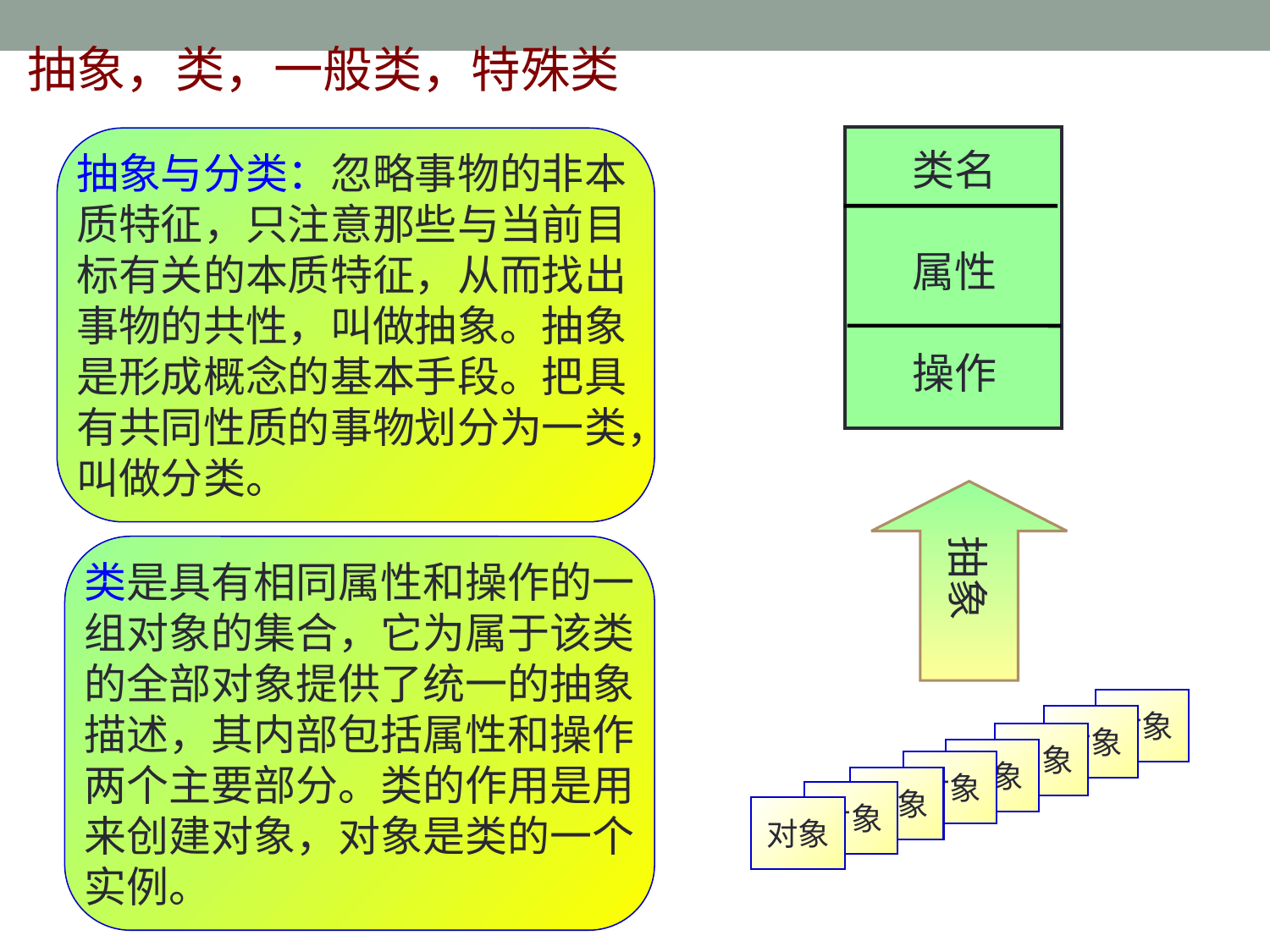

抽象，类，一般类，特殊类

类名

属性

操作

抽象
抽象与分类：忽略事物的非本质特征，只注意那些与当前目标有关的本质特征，从而找出事物的共性，叫做抽象。抽象是形成概念的基本手段。把具有共同性质的事物划分为一类，叫做分类。
类是具有相同属性和操作的一组对象的集合，它为属于该类的全部对象提供了统一的抽象描述，其内部包括属性和操作两个主要部分。类的作用是用来创建对象，对象是类的一个实例。

对象

对象

对象

对象

对象

对象

对象

对象